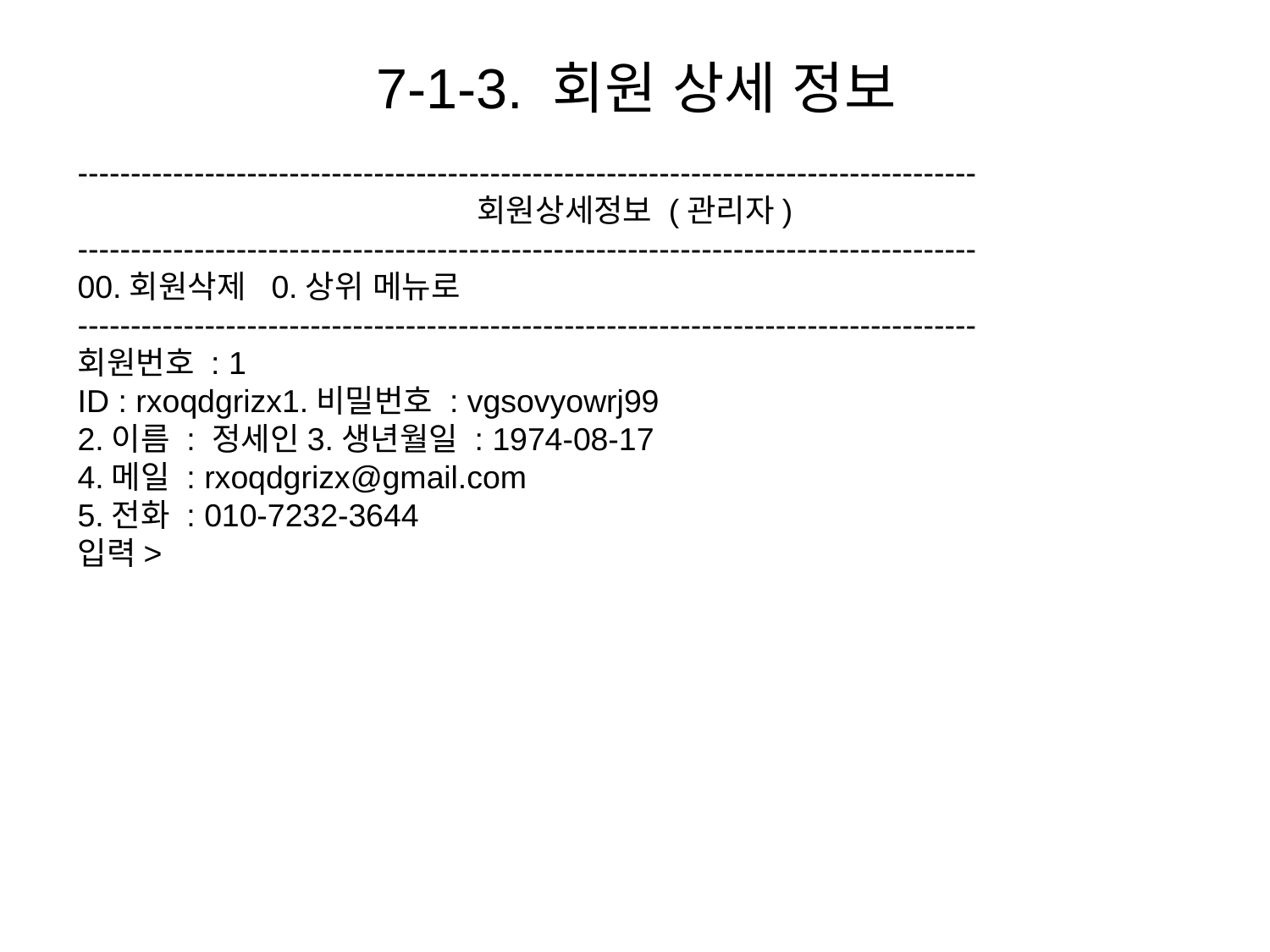

# 7-1-3. 회원 상세 정보
-------------------------------------------------------------------------------------
회원상세정보 (관리자)
-------------------------------------------------------------------------------------
00.회원삭제  0.상위 메뉴로
-------------------------------------------------------------------------------------
회원번호 : 1
ID : rxoqdgrizx1.비밀번호 : vgsovyowrj99
2.이름 : 정세인3.생년월일 : 1974-08-17
4.메일 : rxoqdgrizx@gmail.com
5.전화 : 010-7232-3644
입력>